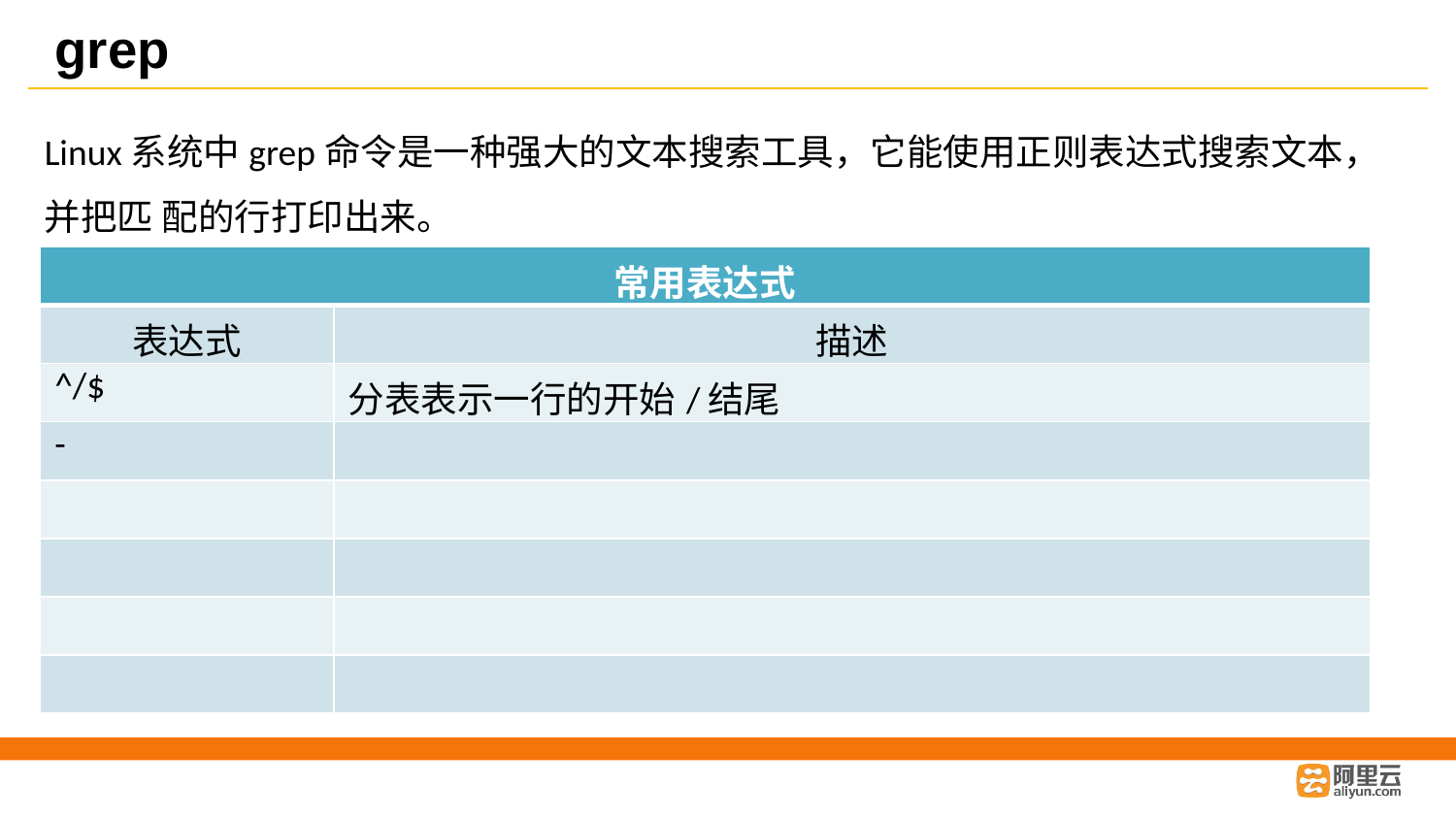

# grep
Linux系统中grep命令是一种强大的文本搜索工具，它能使用正则表达式搜索文本，
并把匹 配的行打印出来。
| 常用表达式 |  |
| --- | --- |
| 表达式 | 描述 |
| ^/$ | 分表表示一行的开始/结尾 |
| - |  |
|  |  |
|  |  |
|  |  |
|  |  |